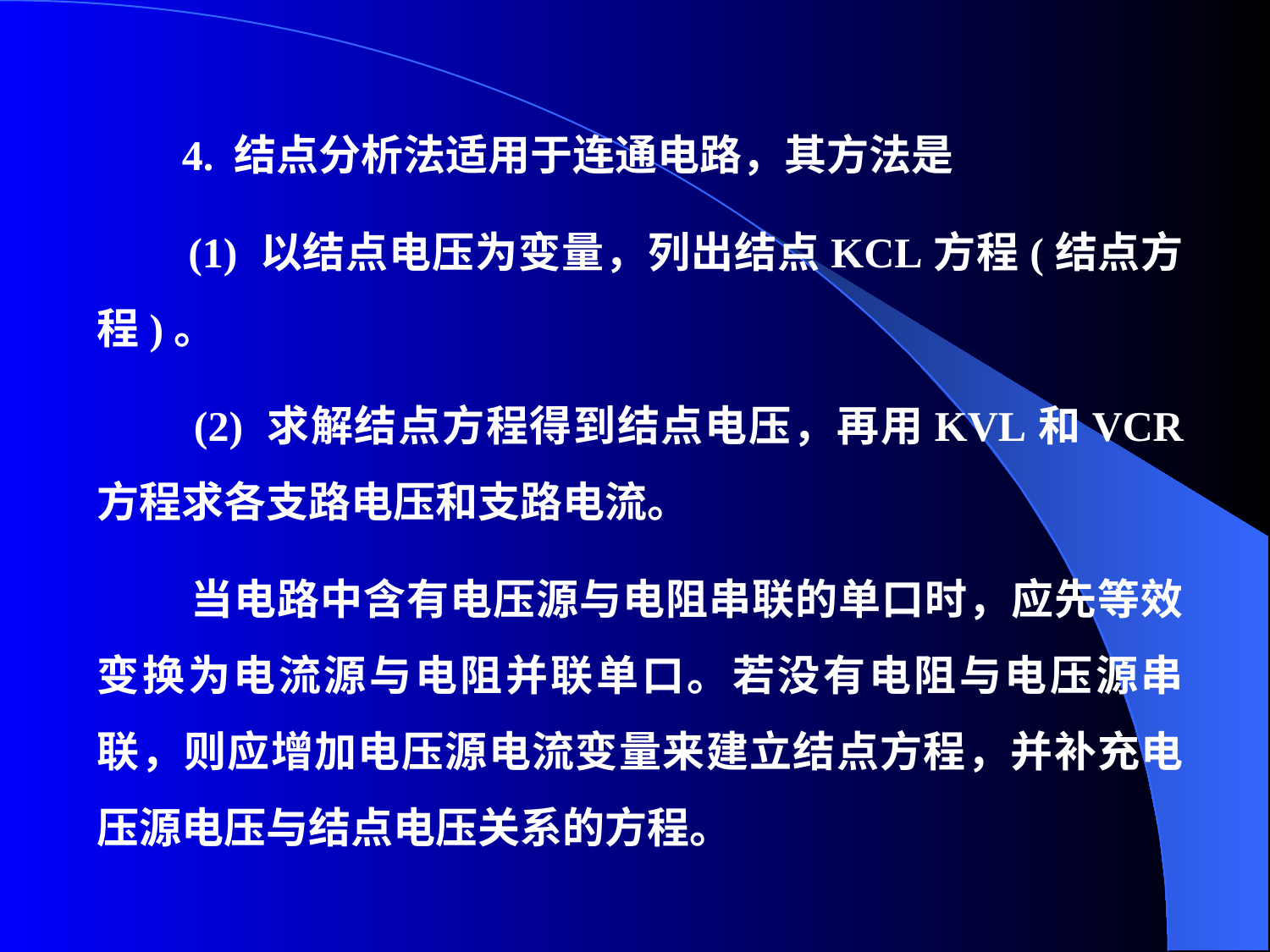

4. 结点分析法适用于连通电路，其方法是
        (1) 以结点电压为变量，列出结点KCL方程(结点方程)。
        (2) 求解结点方程得到结点电压，再用KVL和VCR 方程求各支路电压和支路电流。
        当电路中含有电压源与电阻串联的单口时，应先等效变换为电流源与电阻并联单口。若没有电阻与电压源串联，则应增加电压源电流变量来建立结点方程，并补充电压源电压与结点电压关系的方程。